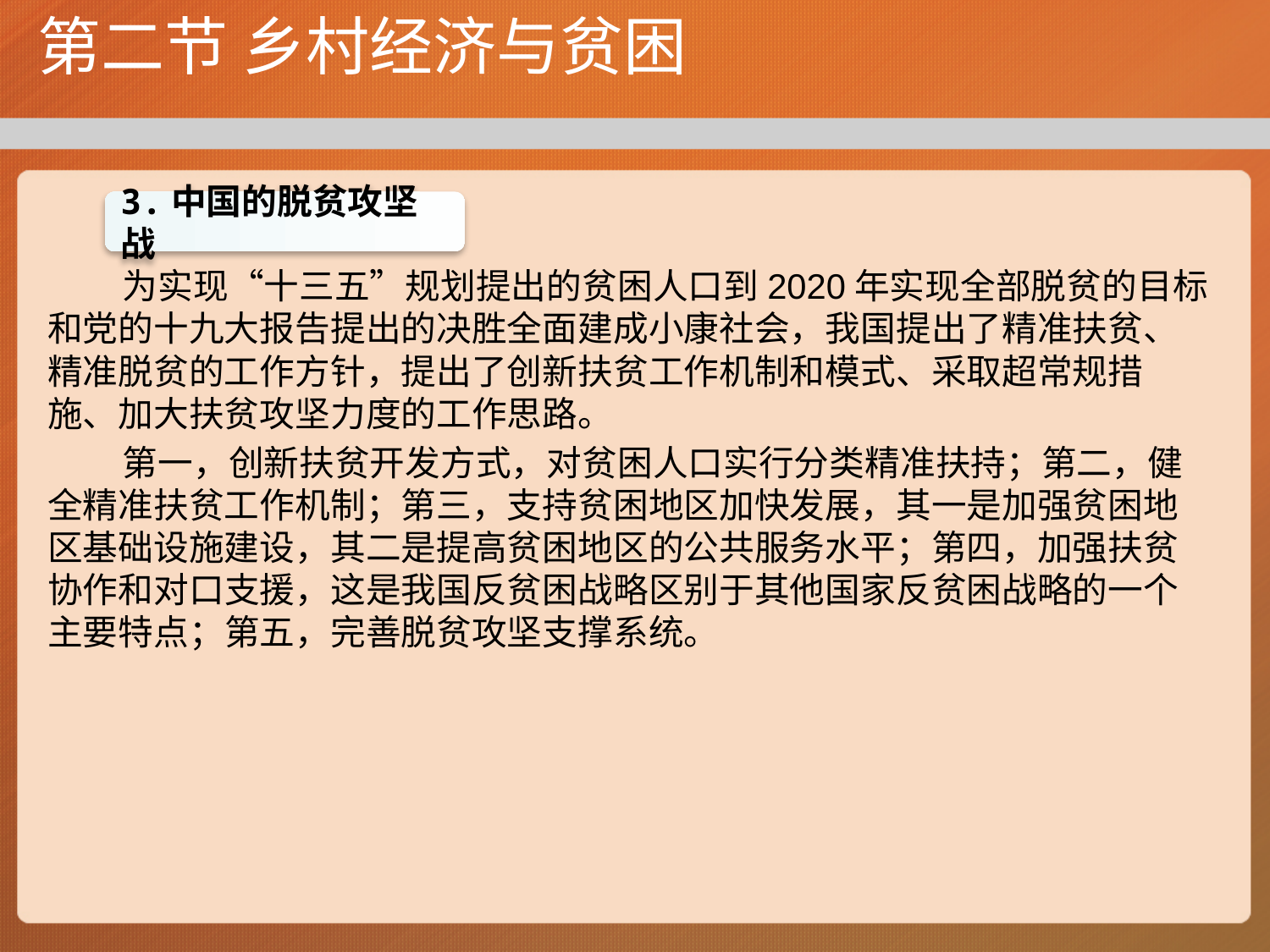

# 第二节 乡村经济与贫困

为实现“十三五”规划提出的贫困人口到2020年实现全部脱贫的目标和党的十九大报告提出的决胜全面建成小康社会，我国提出了精准扶贫、 精准脱贫的工作方针，提出了创新扶贫工作机制和模式、采取超常规措施、加大扶贫攻坚力度的工作思路。
第一，创新扶贫开发方式，对贫困人口实行分类精准扶持；第二，健全精准扶贫工作机制；第三，支持贫困地区加快发展，其一是加强贫困地区基础设施建设，其二是提高贫困地区的公共服务水平；第四，加强扶贫协作和对口支援，这是我国反贫困战略区别于其他国家反贫困战略的一个主要特点；第五，完善脱贫攻坚支撑系统。
3.中国的脱贫攻坚战